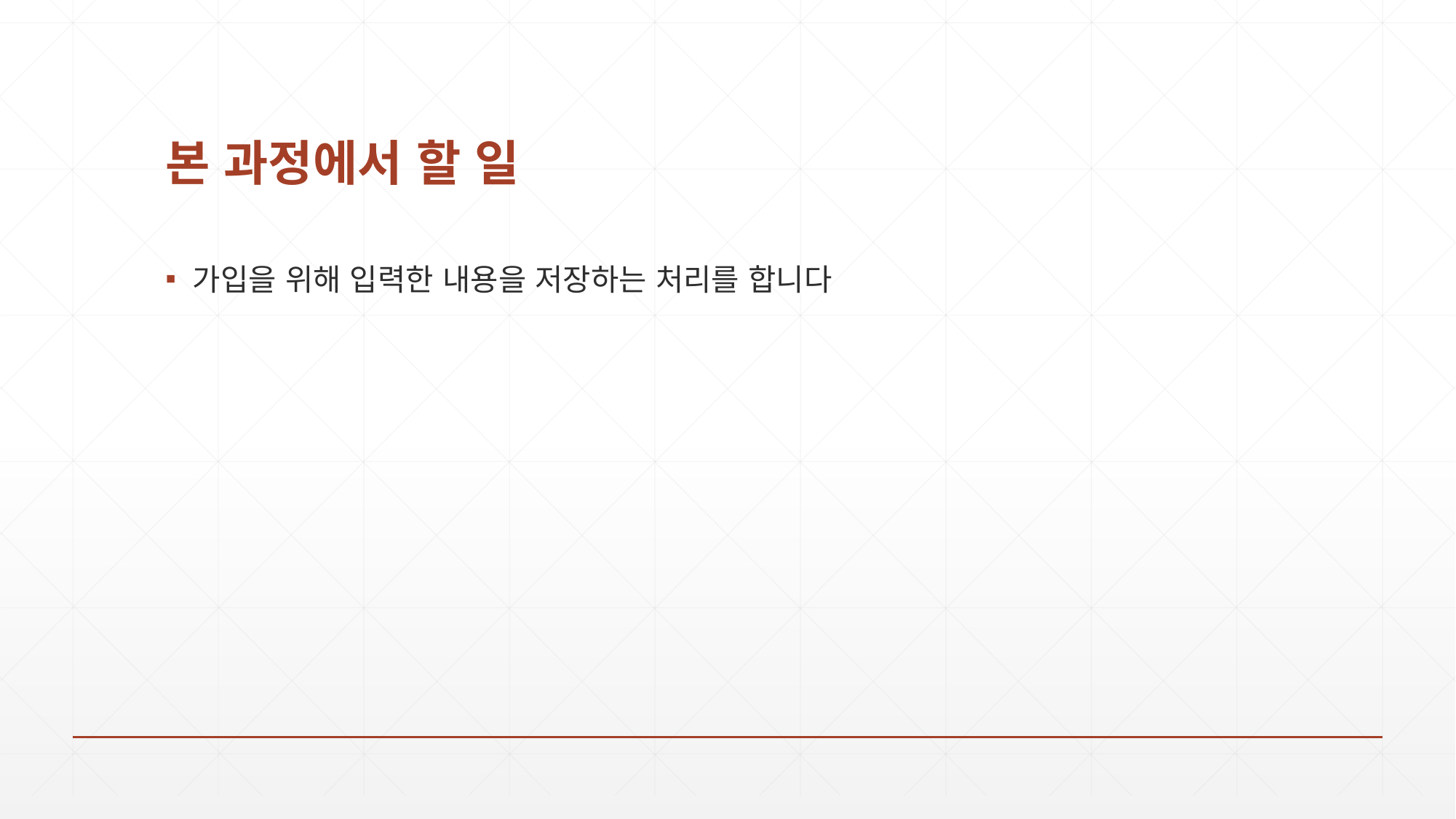

# 본 과정에서 할 일
가입을 위해 입력한 내용을 저장하는 처리를 합니다